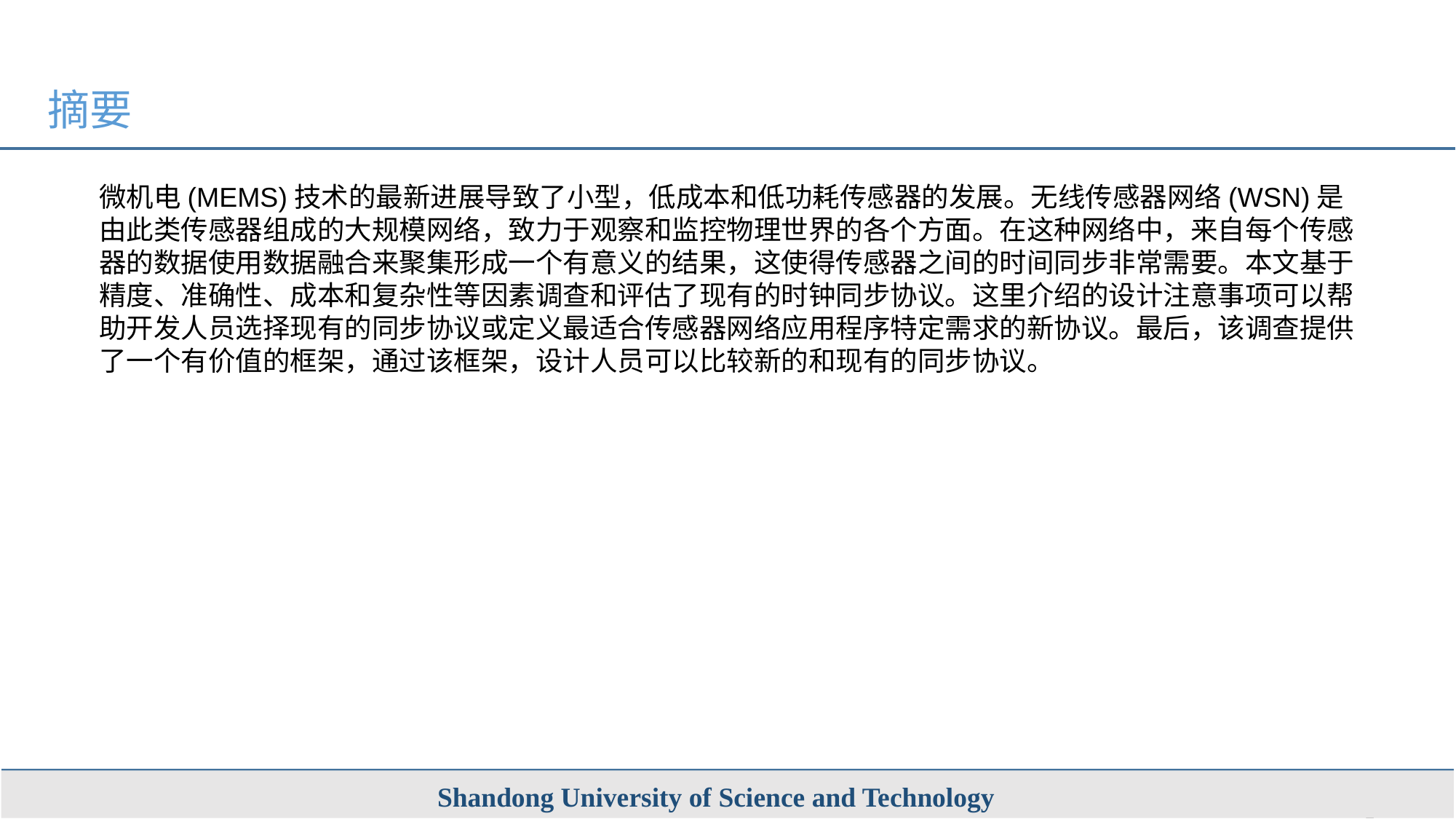

摘要
微机电(MEMS)技术的最新进展导致了小型，低成本和低功耗传感器的发展。无线传感器网络(WSN)是由此类传感器组成的大规模网络，致力于观察和监控物理世界的各个方面。在这种网络中，来自每个传感器的数据使用数据融合来聚集形成一个有意义的结果，这使得传感器之间的时间同步非常需要。本文基于精度、准确性、成本和复杂性等因素调查和评估了现有的时钟同步协议。这里介绍的设计注意事项可以帮助开发人员选择现有的同步协议或定义最适合传感器网络应用程序特定需求的新协议。最后，该调查提供了一个有价值的框架，通过该框架，设计人员可以比较新的和现有的同步协议。
2

Shandong University of Science and Technology
2
2